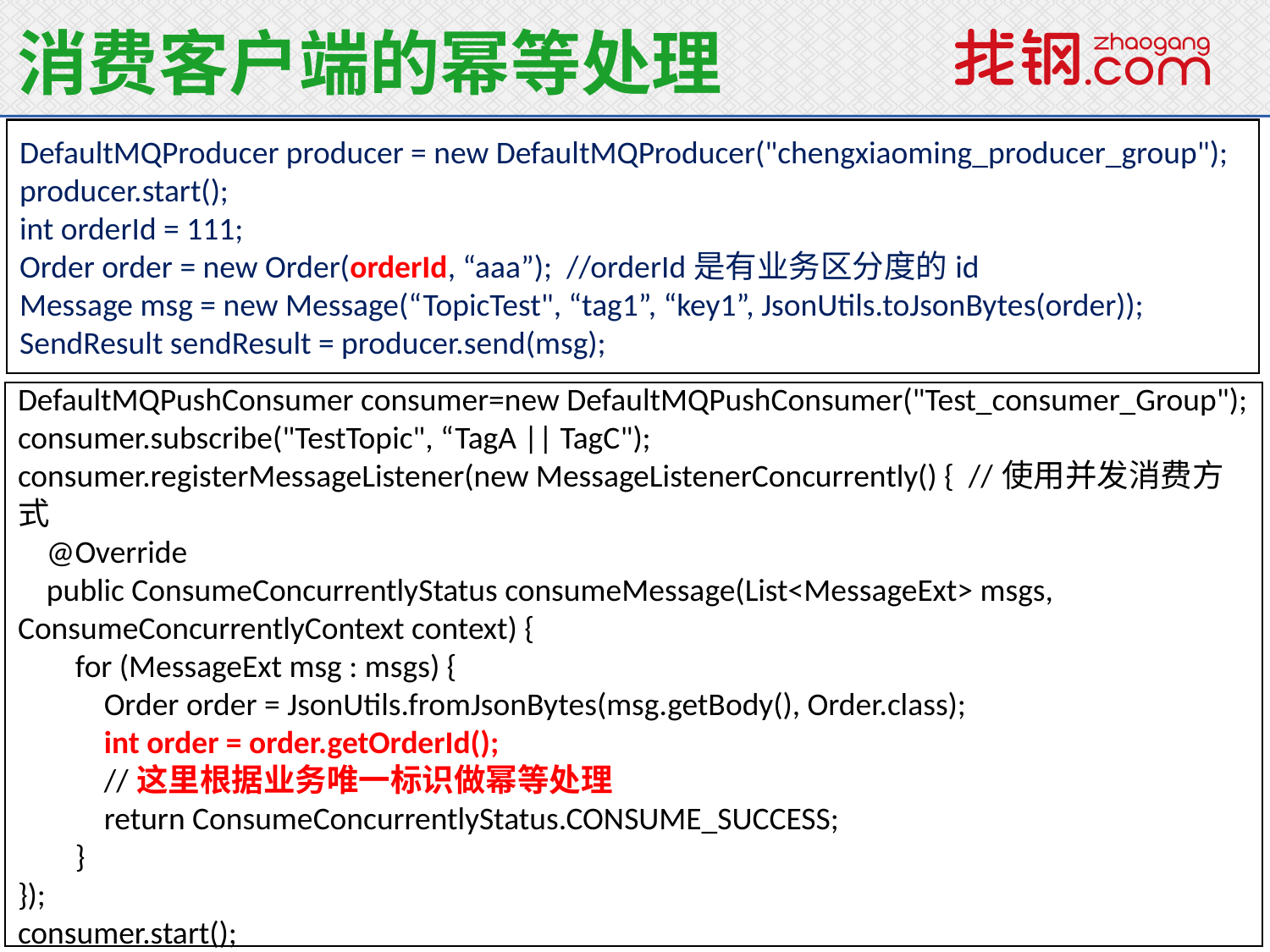

消费客户端的幂等处理
DefaultMQProducer producer = new DefaultMQProducer("chengxiaoming_producer_group");
producer.start();
int orderId = 111;
Order order = new Order(orderId, “aaa”);  //orderId是有业务区分度的id
Message msg = new Message(“TopicTest", “tag1”, “key1”, JsonUtils.toJsonBytes(order));
SendResult sendResult = producer.send(msg);
DefaultMQPushConsumer consumer=new DefaultMQPushConsumer("Test_consumer_Group");
consumer.subscribe("TestTopic", “TagA || TagC");
consumer.registerMessageListener(new MessageListenerConcurrently() {  //使用并发消费方式
    @Override
    public ConsumeConcurrentlyStatus consumeMessage(List<MessageExt> msgs,  ConsumeConcurrentlyContext context) {
        for (MessageExt msg : msgs) {
            Order order = JsonUtils.fromJsonBytes(msg.getBody(), Order.class);
            int order = order.getOrderId();
            //这里根据业务唯一标识做幂等处理
            return ConsumeConcurrentlyStatus.CONSUME_SUCCESS;
        }
});
consumer.start();